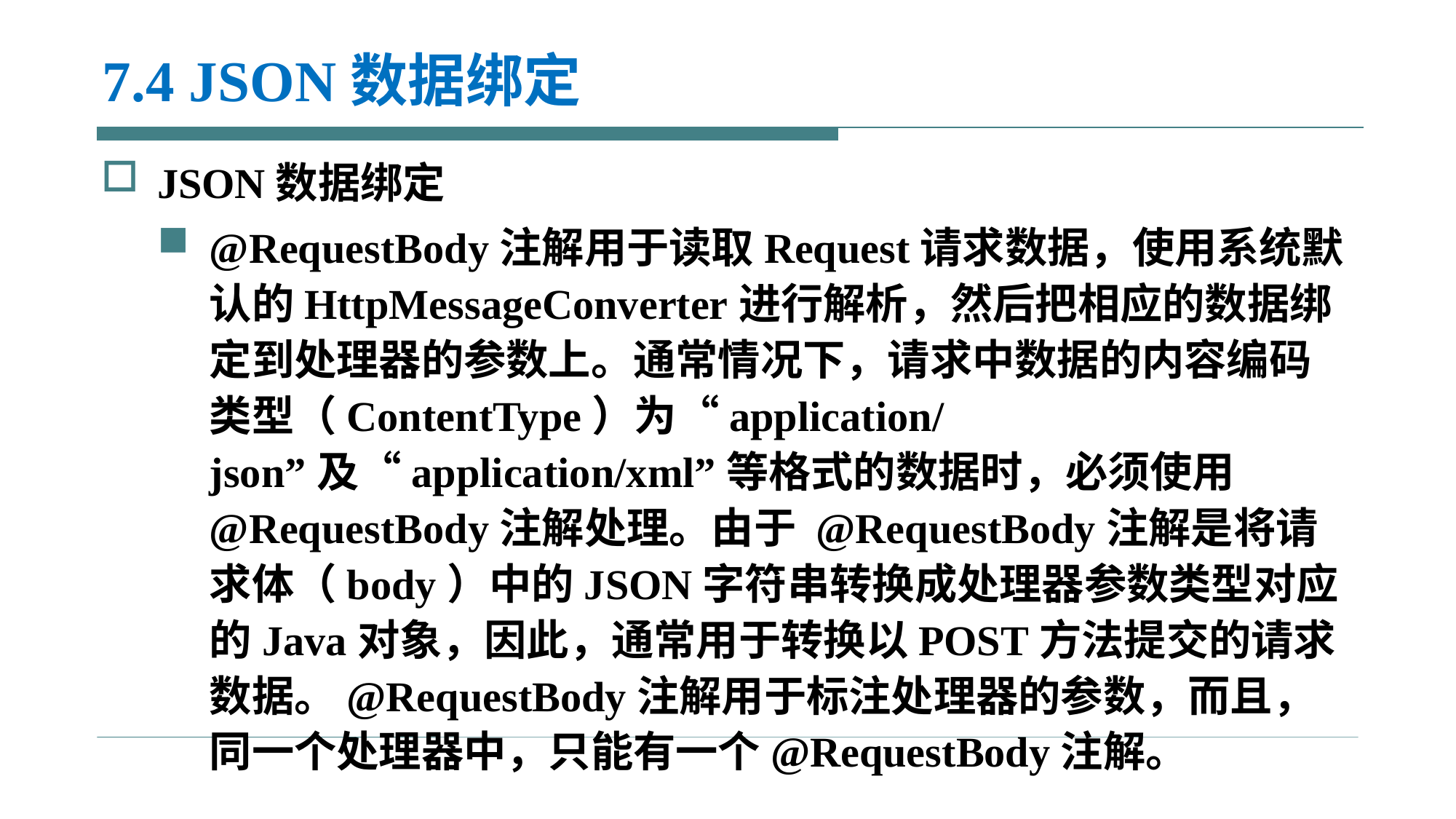

# 7.4 JSON数据绑定
JSON数据绑定
@RequestBody注解用于读取Request请求数据，使用系统默认的HttpMessageConverter进行解析，然后把相应的数据绑定到处理器的参数上。通常情况下，请求中数据的内容编码类型（ContentType）为“application/json”及“application/xml”等格式的数据时，必须使用@RequestBody注解处理。由于 @RequestBody注解是将请求体（body）中的JSON字符串转换成处理器参数类型对应的Java对象，因此，通常用于转换以POST方法提交的请求数据。@RequestBody注解用于标注处理器的参数，而且，同一个处理器中，只能有一个@RequestBody注解。
26